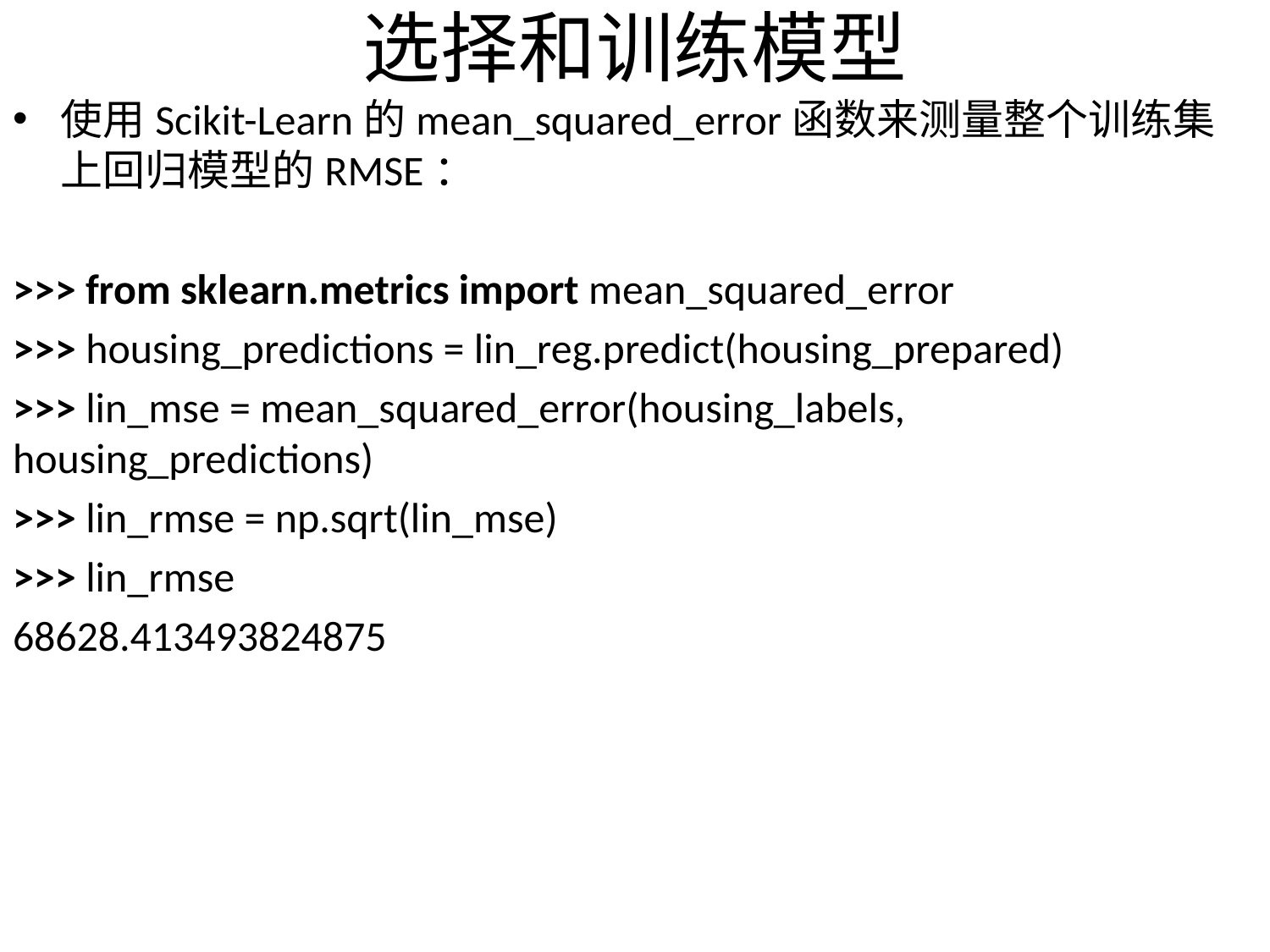

# 选择和训练模型
使用Scikit-Learn的mean_squared_error函数来测量整个训练集上回归模型的RMSE：

>>> from sklearn.metrics import mean_squared_error
>>> housing_predictions = lin_reg.predict(housing_prepared)
>>> lin_mse = mean_squared_error(housing_labels, housing_predictions)
>>> lin_rmse = np.sqrt(lin_mse)
>>> lin_rmse
68628.413493824875